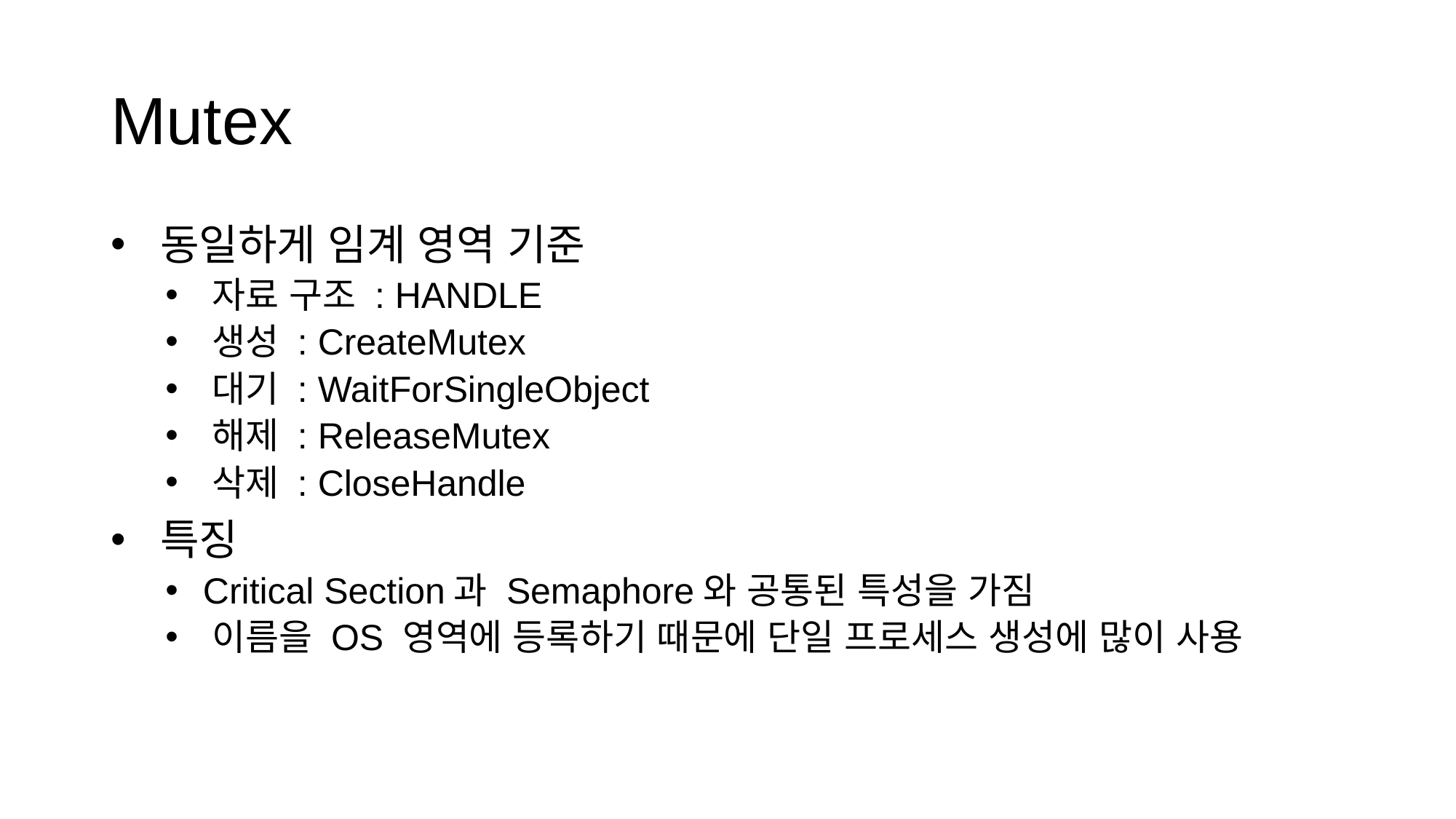

# Mutex
 동일하게 임계 영역 기준
 자료 구조 : HANDLE
 생성 : CreateMutex
 대기 : WaitForSingleObject
 해제 : ReleaseMutex
 삭제 : CloseHandle
 특징
 Critical Section과 Semaphore와 공통된 특성을 가짐
 이름을 OS 영역에 등록하기 때문에 단일 프로세스 생성에 많이 사용